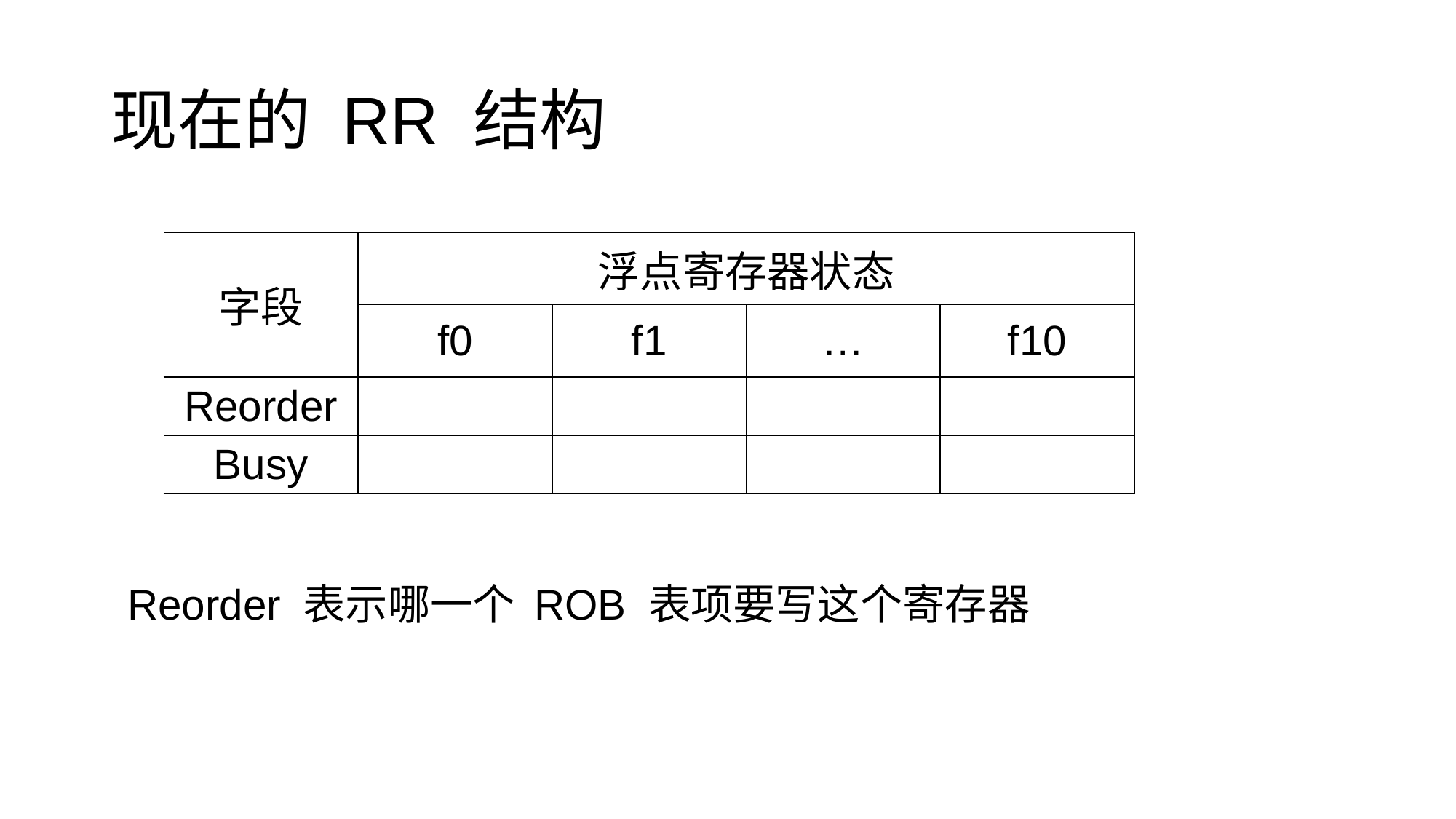

# 现在的 RR 结构
| 字段 | 浮点寄存器状态 |  |  |  |
| --- | --- | --- | --- | --- |
|  | f0 | f1 | … | f10 |
| Reorder |  |  |  |  |
| Busy |  |  |  |  |
Reorder 表示哪一个 ROB 表项要写这个寄存器